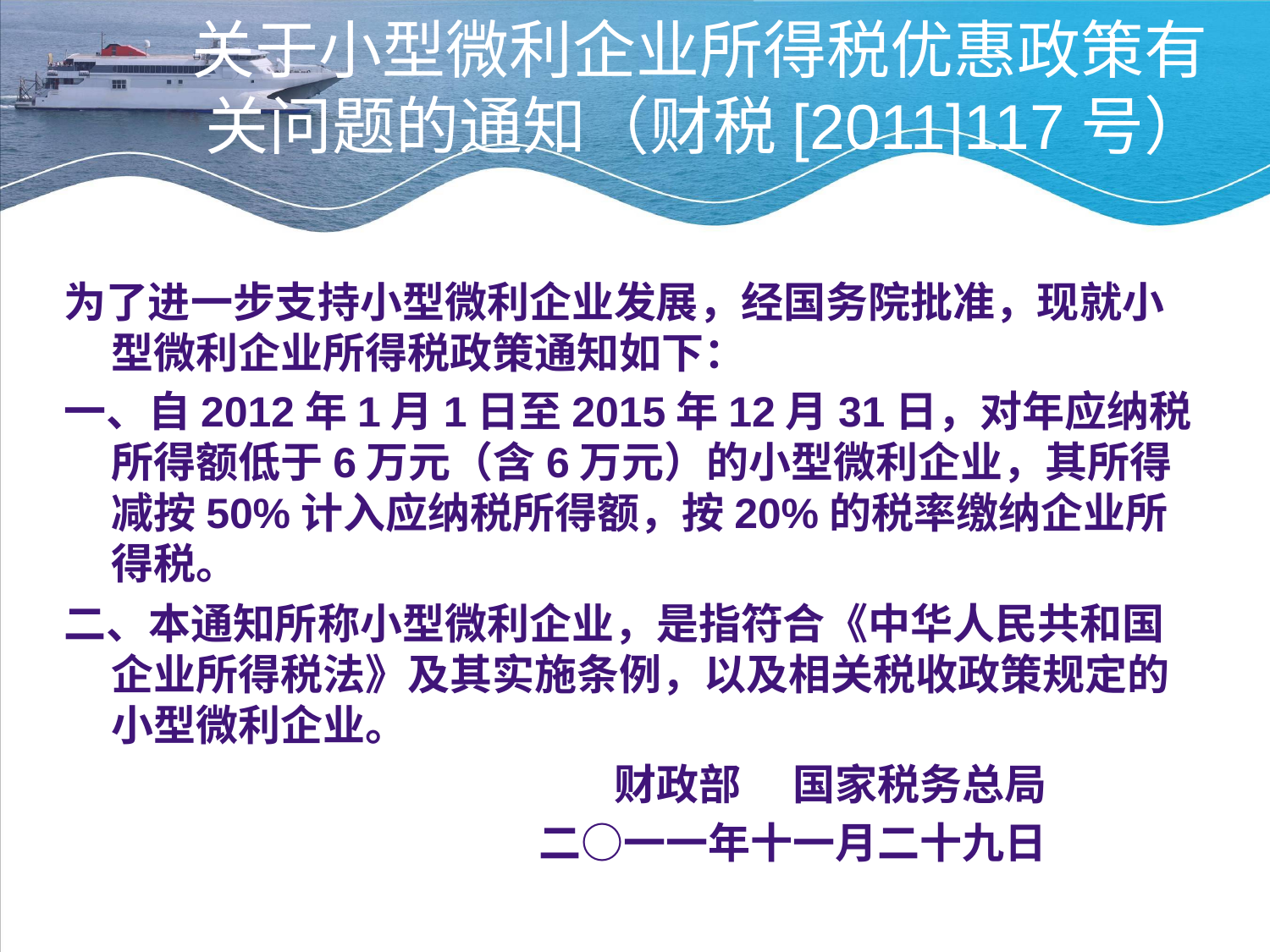

# 关于小型微利企业所得税优惠政策有关问题的通知（财税[2011]117号）
为了进一步支持小型微利企业发展，经国务院批准，现就小型微利企业所得税政策通知如下：
一、自2012年1月1日至2015年12月31日，对年应纳税所得额低于6万元（含6万元）的小型微利企业，其所得减按50%计入应纳税所得额，按20%的税率缴纳企业所得税。
二、本通知所称小型微利企业，是指符合《中华人民共和国企业所得税法》及其实施条例，以及相关税收政策规定的小型微利企业。
　　　　　　　　　　　　　财政部　 国家税务总局
　　　　　　　　　　　 二○一一年十一月二十九日